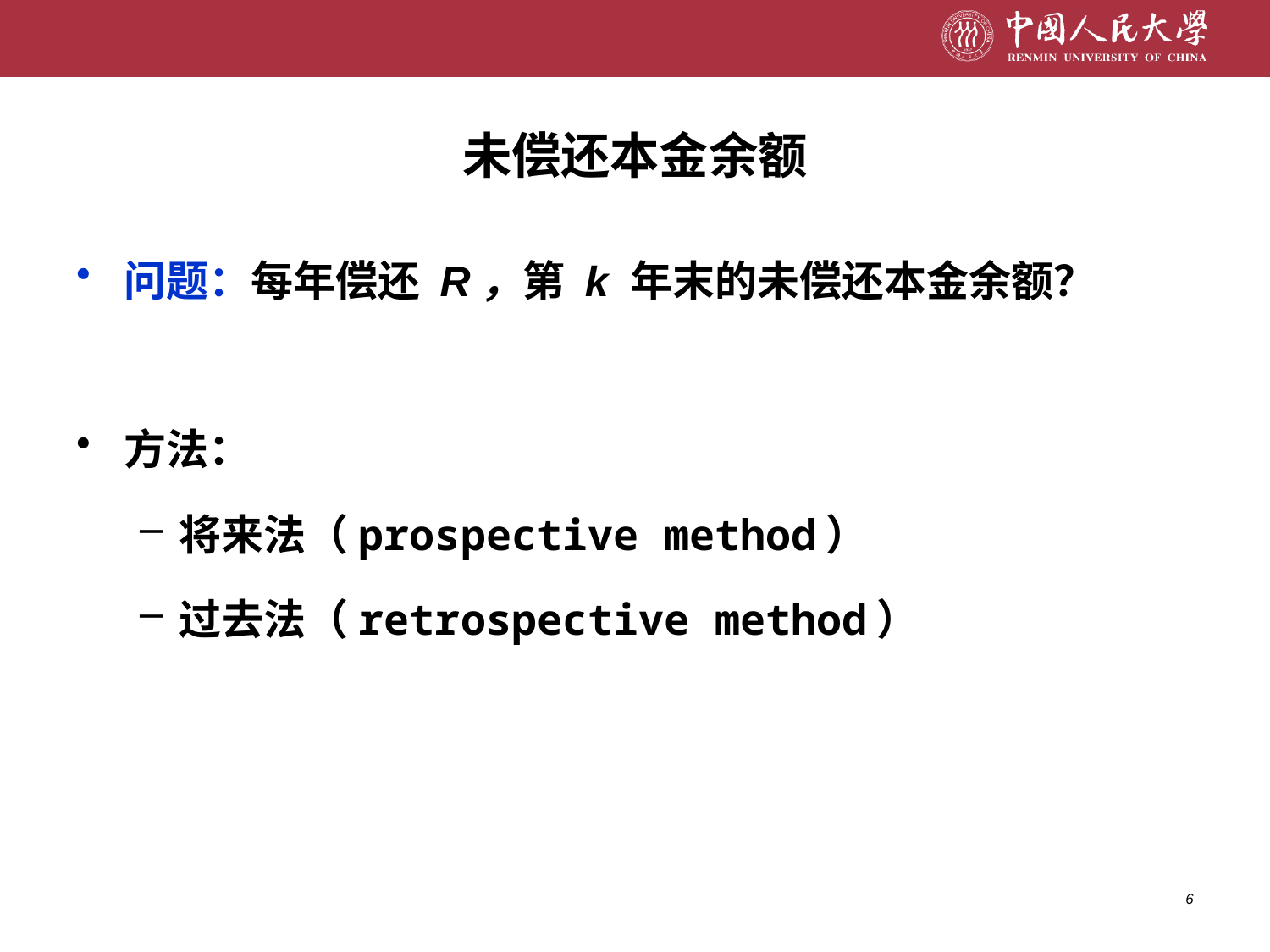

# 未偿还本金余额
问题：每年偿还 R，第 k 年末的未偿还本金余额？

方法：
将来法（prospective method）
过去法（retrospective method）
6